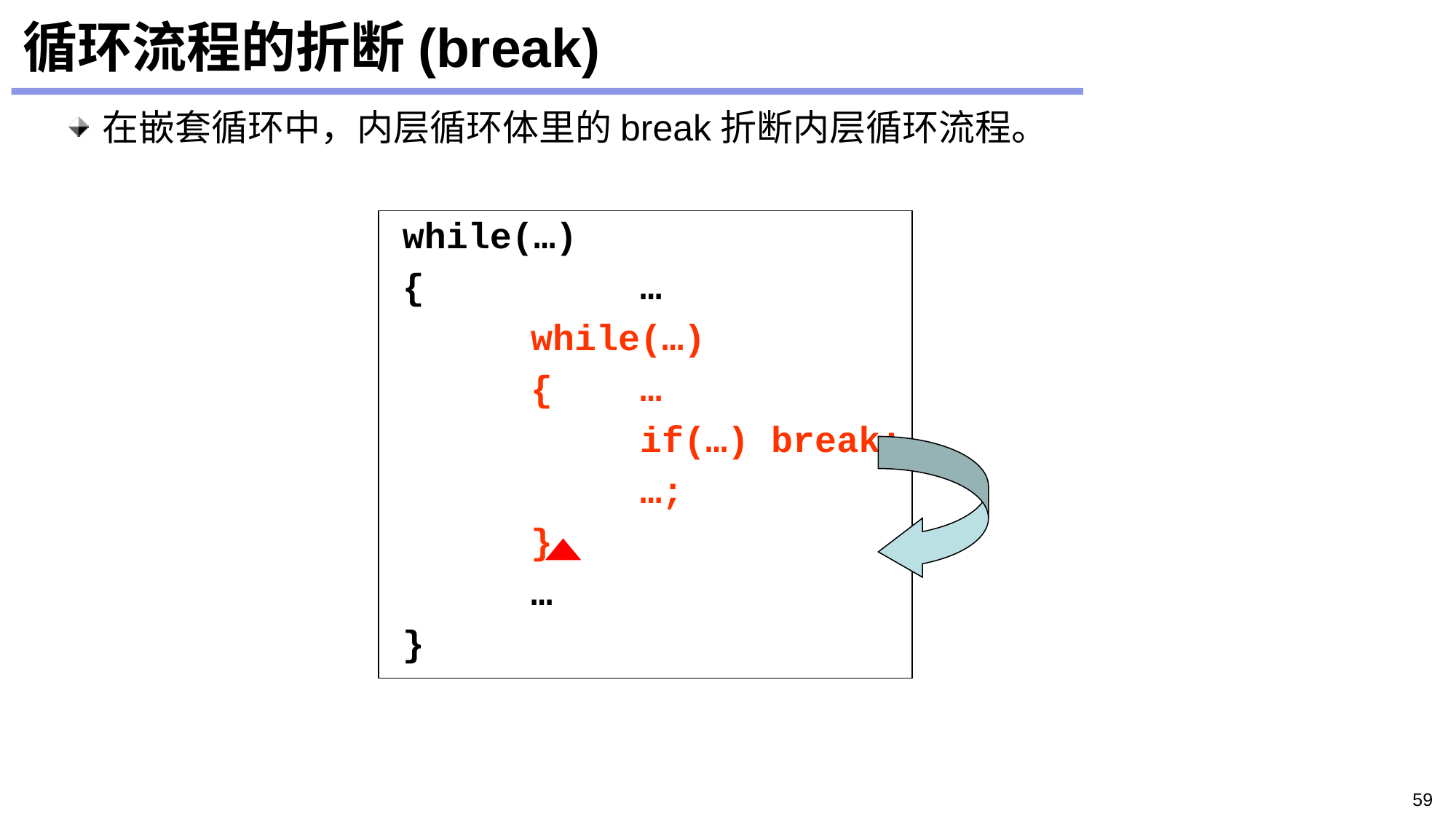

# 循环流程的折断(break)
在嵌套循环中，内层循环体里的break折断内层循环流程。

 while(…)
 {		…
		while(…)
		{	…
			if(…) break;
			…;
		}
		…
 }

59